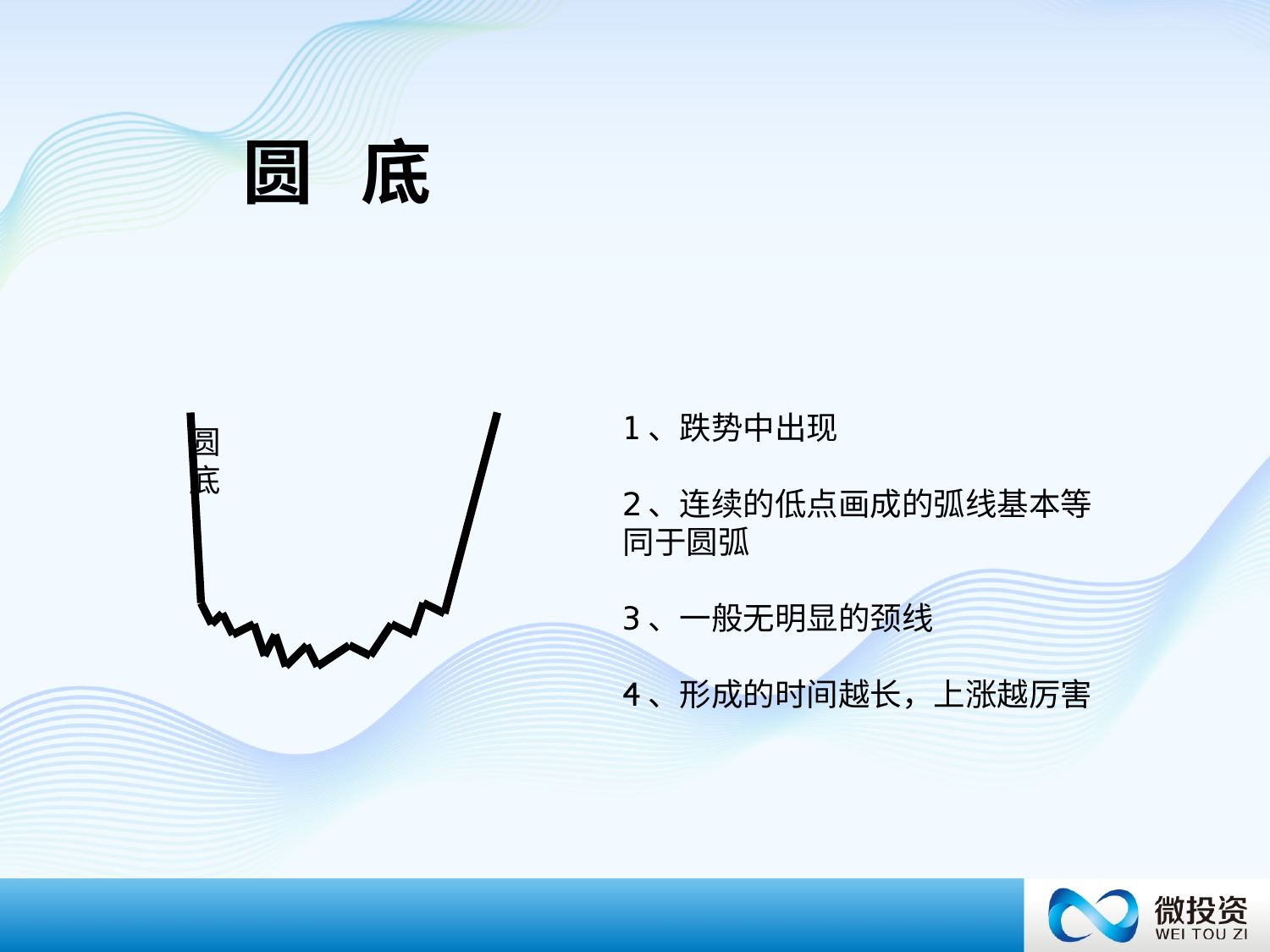

圆   底
1、跌势中出现

2、连续的低点画成的弧线基本等
同于圆弧

3、一般无明显的颈线

4、形成的时间越长，上涨越厉害

圆底